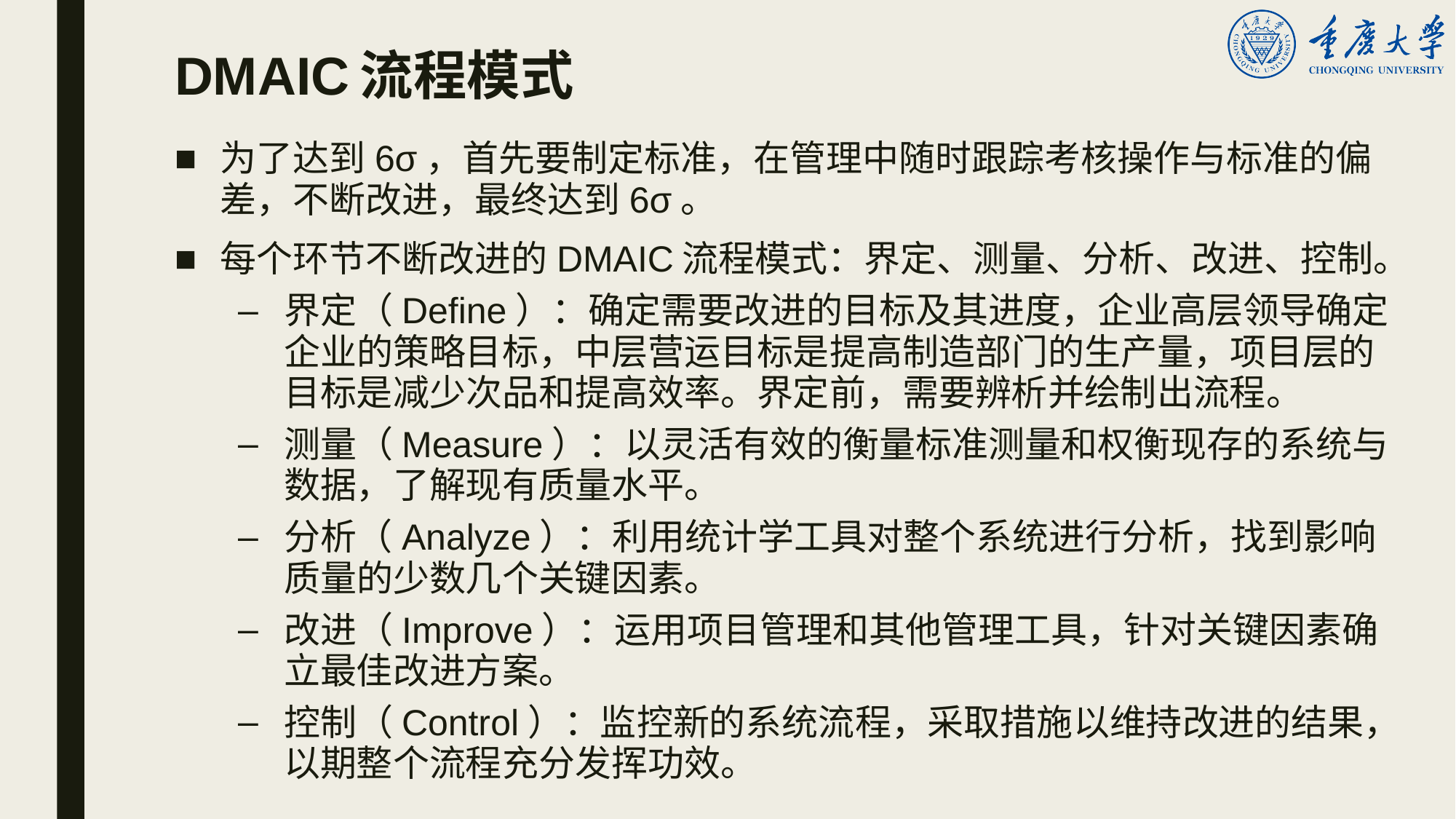

# DMAIC流程模式
为了达到6σ，首先要制定标准，在管理中随时跟踪考核操作与标准的偏差，不断改进，最终达到6σ。
每个环节不断改进的DMAIC流程模式：界定、测量、分析、改进、控制。
界定（Define）：确定需要改进的目标及其进度，企业高层领导确定企业的策略目标，中层营运目标是提高制造部门的生产量，项目层的目标是减少次品和提高效率。界定前，需要辨析并绘制出流程。
测量（Measure）：以灵活有效的衡量标准测量和权衡现存的系统与数据，了解现有质量水平。
分析（Analyze）：利用统计学工具对整个系统进行分析，找到影响质量的少数几个关键因素。
改进（Improve）：运用项目管理和其他管理工具，针对关键因素确立最佳改进方案。
控制（Control）：监控新的系统流程，采取措施以维持改进的结果，以期整个流程充分发挥功效。